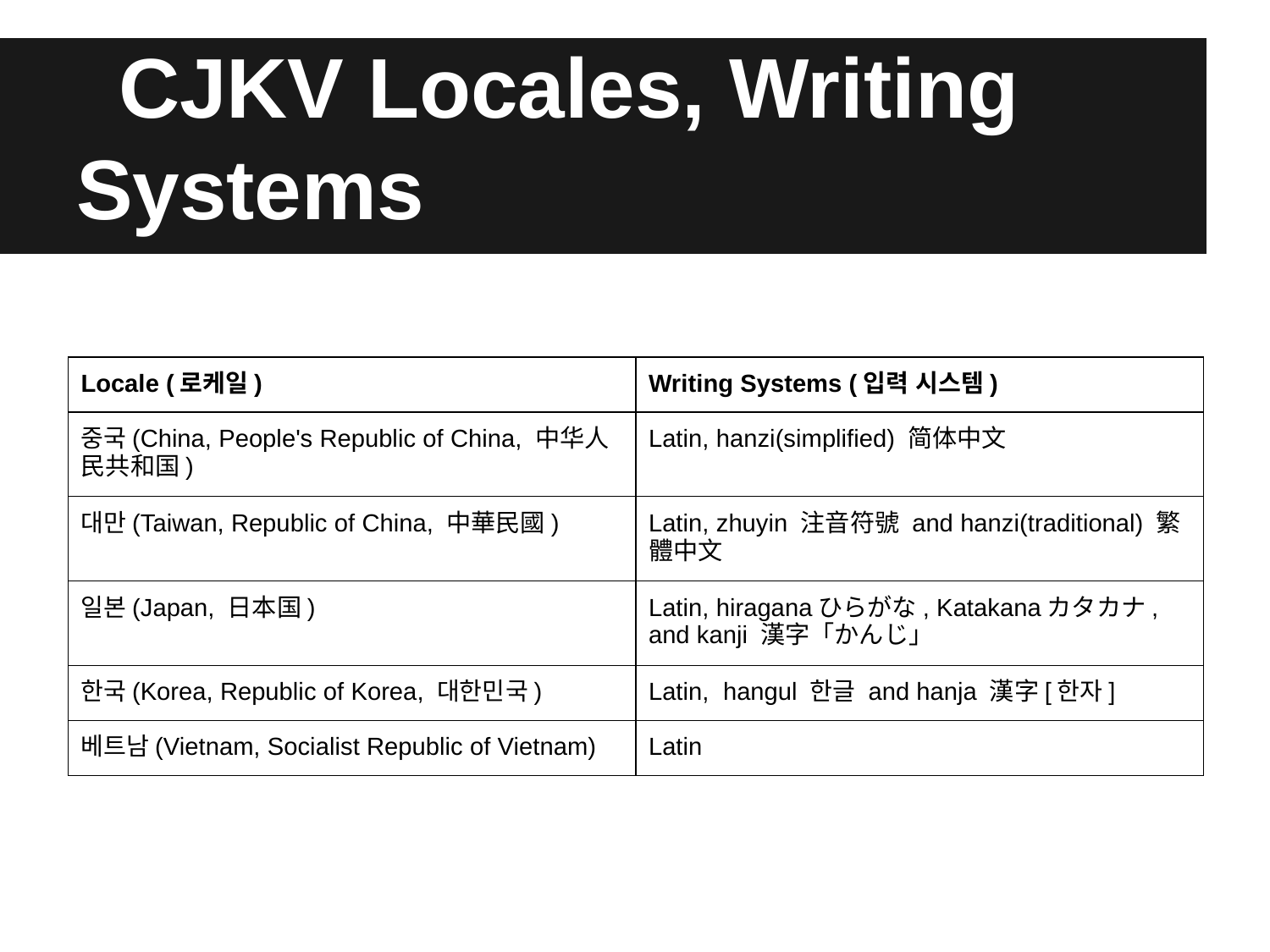

# CJKV Locales, Writing Systems

| Locale (로케일) | Writing Systems (입력 시스템) |
| --- | --- |
| 중국(China, People's Republic of China, 中华人民共和国) | Latin, hanzi(simplified) 简体中文 |
| 대만(Taiwan, Republic of China, 中華民國) | Latin, zhuyin 注音符號 and hanzi(traditional) 繁體中文 |
| 일본(Japan, 日本国) | Latin, hiraganaひらがな, Katakanaカタカナ, and kanji 漢字「かんじ」 |
| 한국(Korea, Republic of Korea, 대한민국) | Latin, hangul 한글 and hanja 漢字[한자] |
| 베트남(Vietnam, Socialist Republic of Vietnam) | Latin |